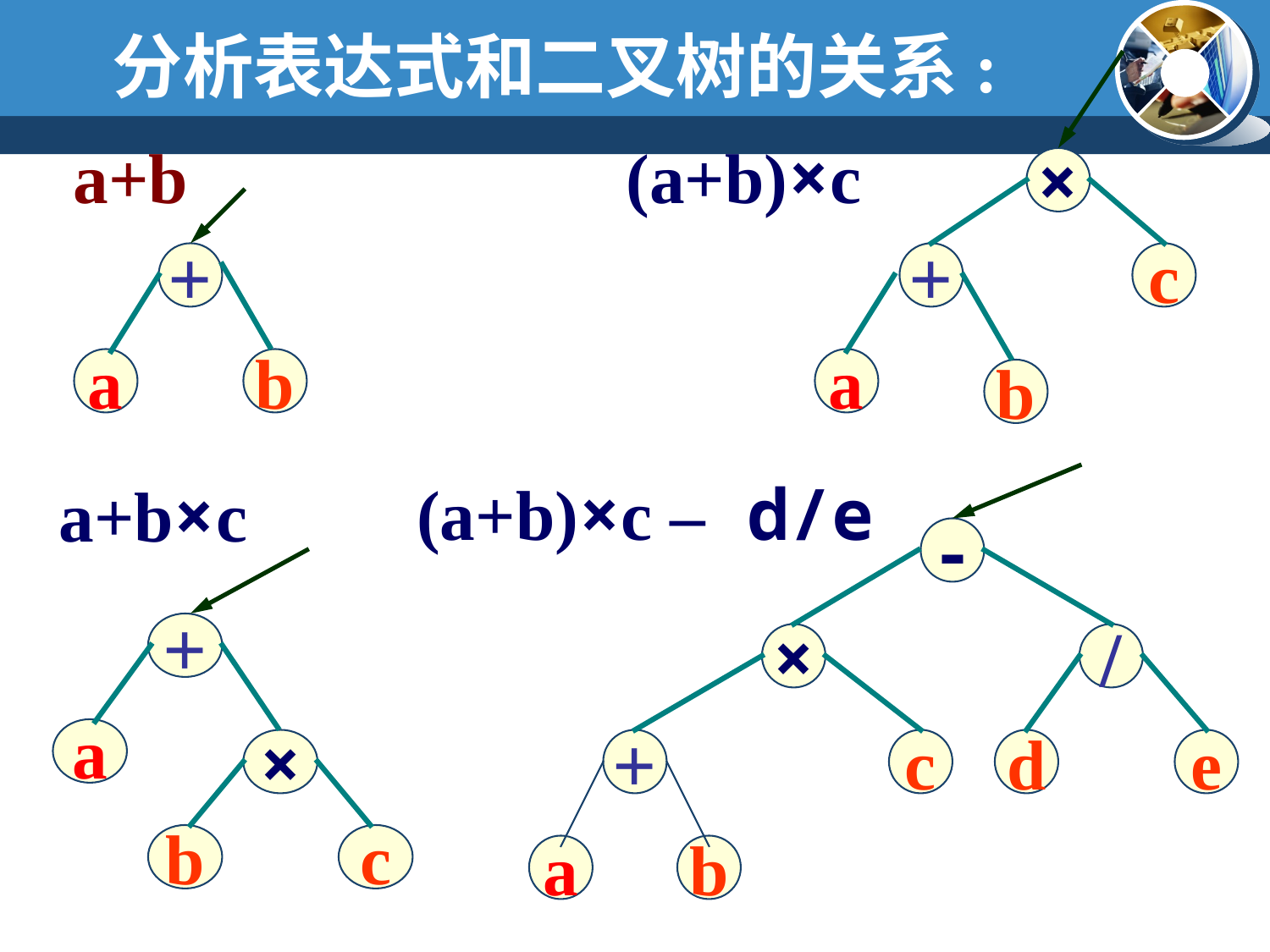

分析表达式和二叉树的关系:

a+b
(a+b)×c
×

+
+
c

a
b
a
b
(a+b)×c – d/e
a+b×c

-

+
×
/

a
×
+
c
d
e

b
c
a
b